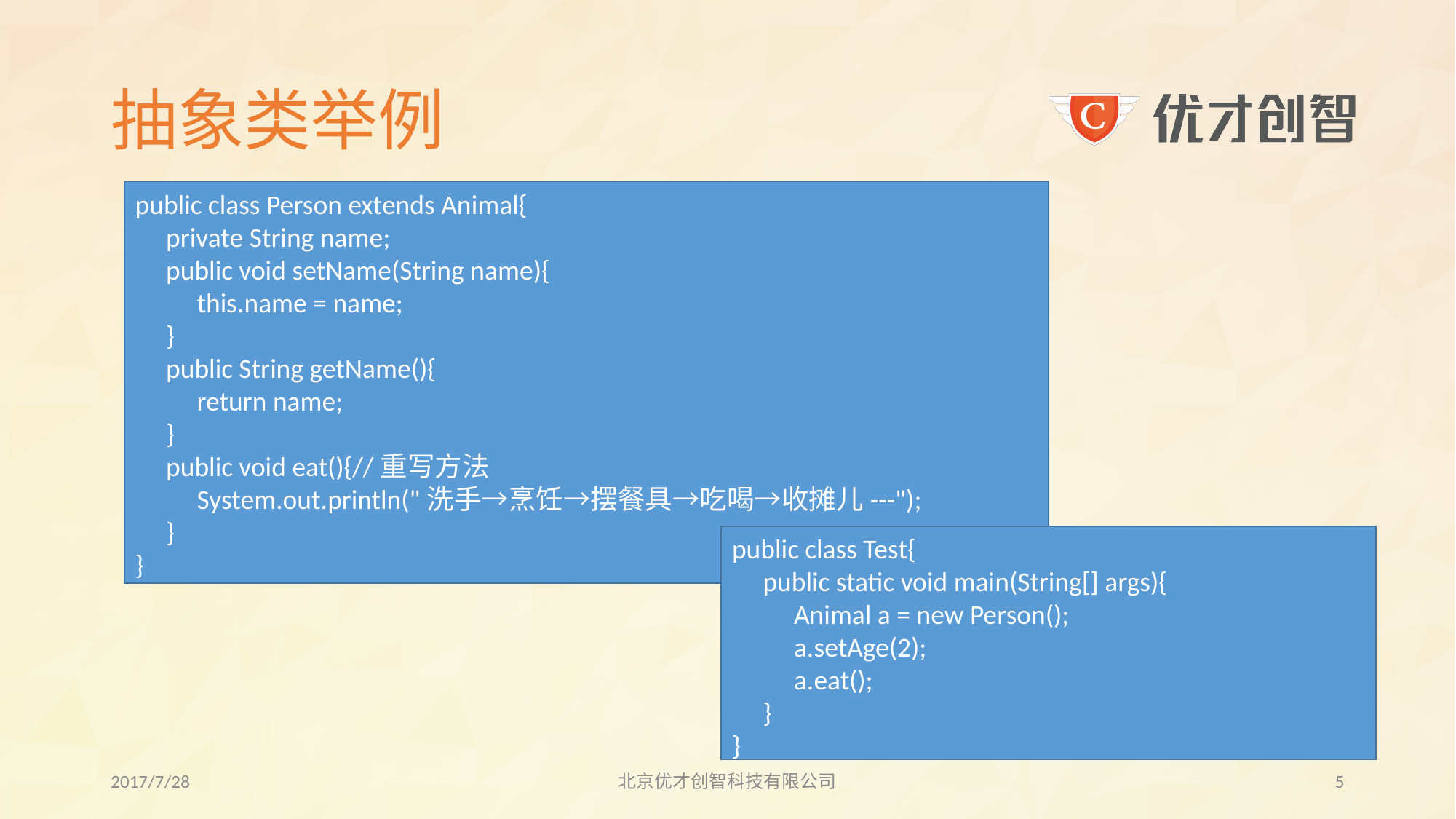

# 抽象类举例
public class Person extends Animal{
     private String name;
     public void setName(String name){
          this.name = name;
     }
     public String getName(){
          return name;
     }
     public void eat(){//重写方法
          System.out.println("洗手→烹饪→摆餐具→吃喝→收摊儿---");
     }
}
public class Test{
     public static void main(String[] args){
          Animal a = new Person();
          a.setAge(2);
          a.eat();
     }
}
2017/7/28
北京优才创智科技有限公司
5